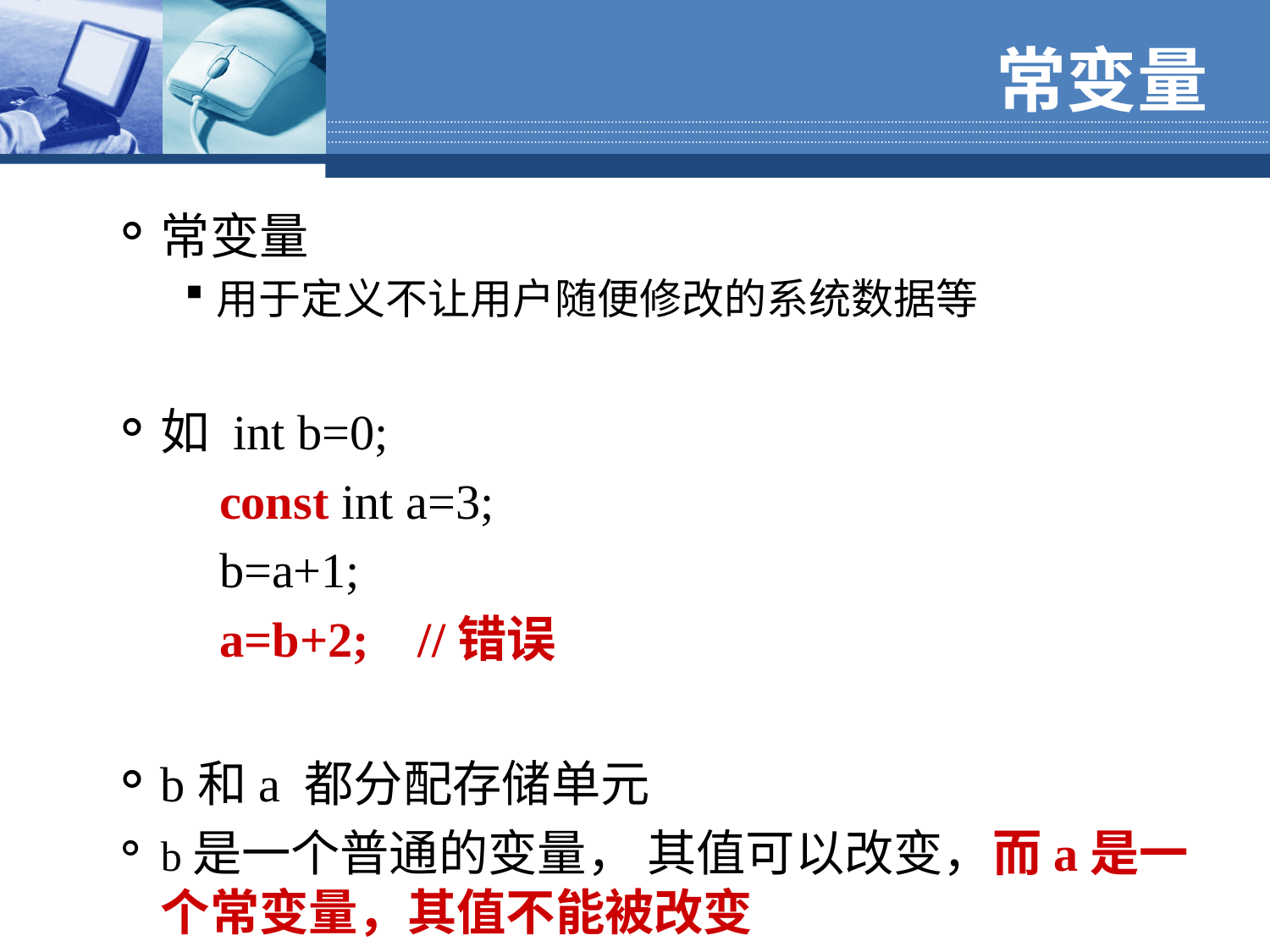

常变量
常变量
用于定义不让用户随便修改的系统数据等

如 int b=0;
        const int a=3;
        b=a+1;
        a=b+2;    //错误

b和a 都分配存储单元
b是一个普通的变量， 其值可以改变，而a是一个常变量，其值不能被改变